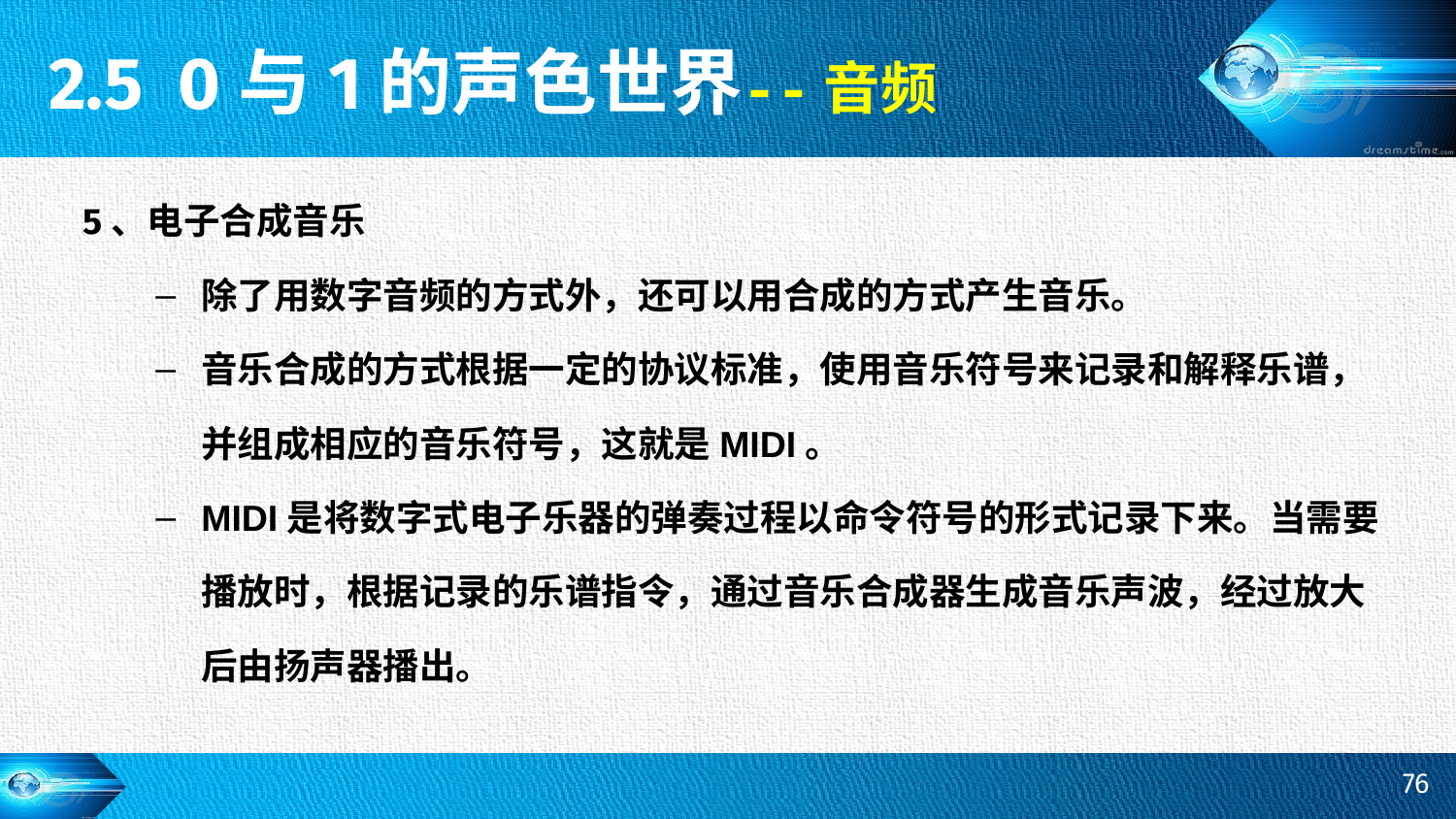

2.5  0与1的声色世界
--音频
5、电子合成音乐
除了用数字音频的方式外，还可以用合成的方式产生音乐。
音乐合成的方式根据一定的协议标准，使用音乐符号来记录和解释乐谱，并组成相应的音乐符号，这就是MIDI。
MIDI是将数字式电子乐器的弹奏过程以命令符号的形式记录下来。当需要播放时，根据记录的乐谱指令，通过音乐合成器生成音乐声波，经过放大后由扬声器播出。
76